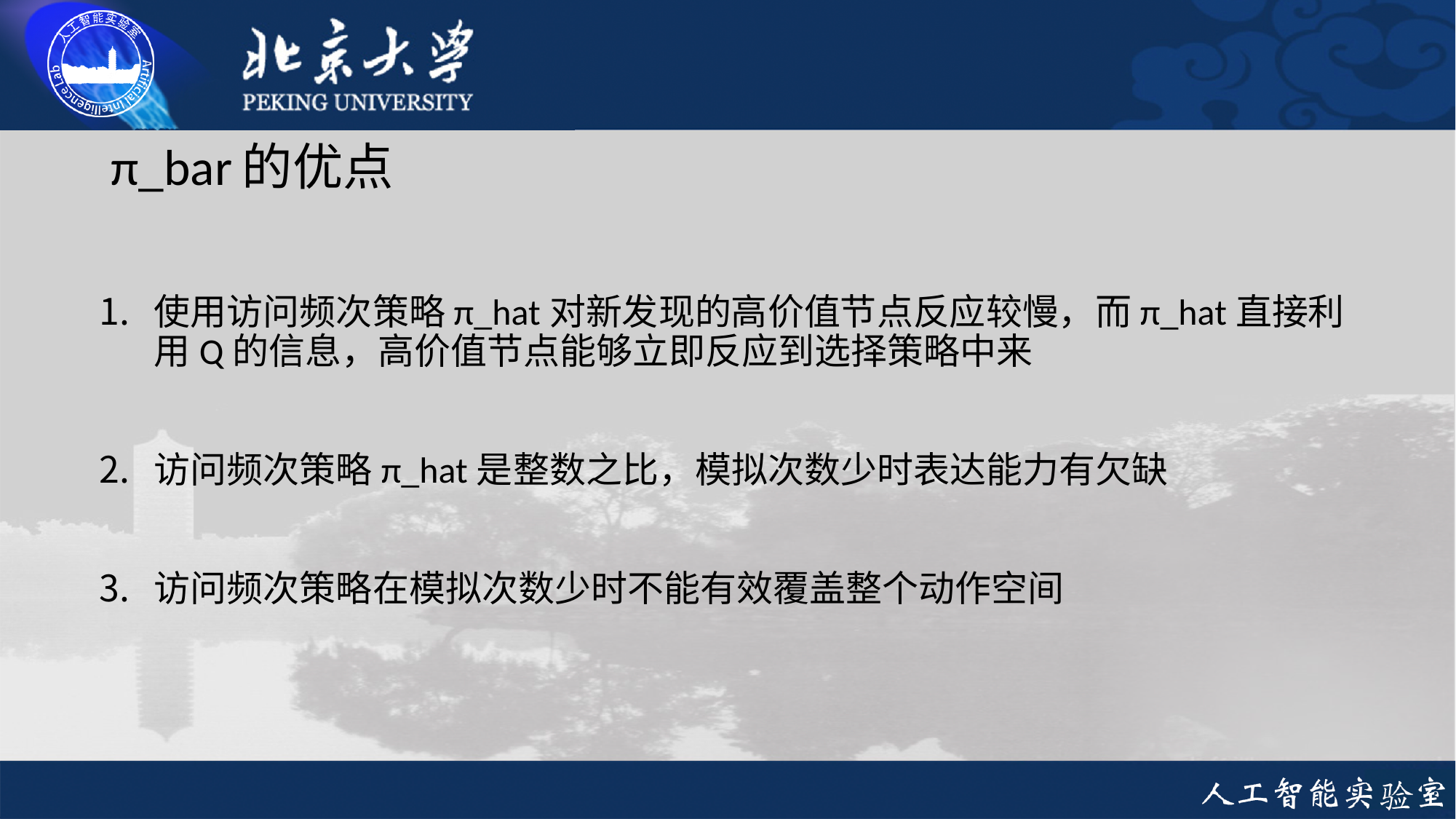

# π_bar的优点

使用访问频次策略π_hat对新发现的高价值节点反应较慢，而π_hat直接利用Q的信息，高价值节点能够立即反应到选择策略中来

访问频次策略π_hat是整数之比，模拟次数少时表达能力有欠缺

访问频次策略在模拟次数少时不能有效覆盖整个动作空间